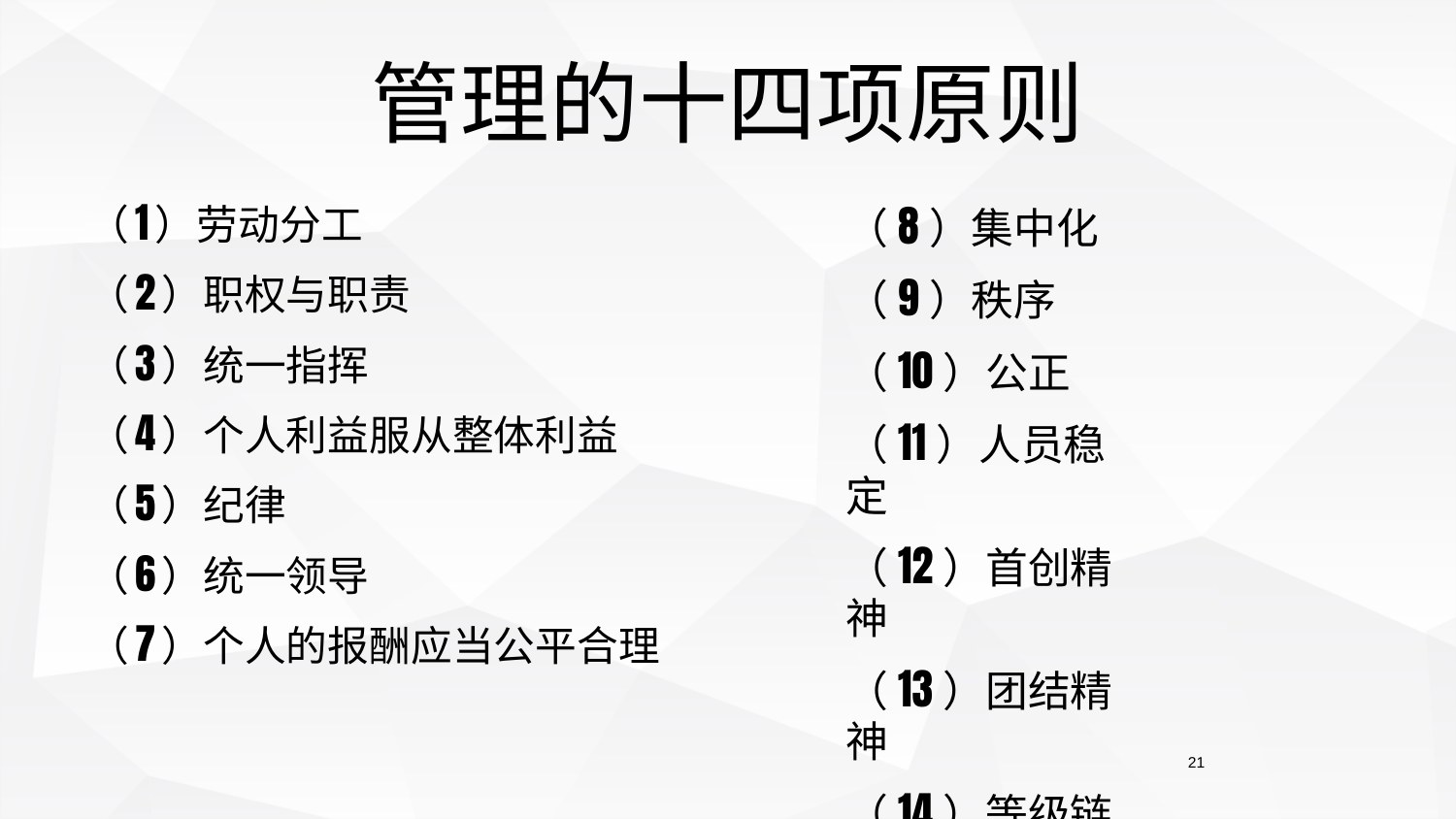

# 管理的十四项原则
（1）劳动分工
（2）职权与职责
（3）统一指挥
（4）个人利益服从整体利益
（5）纪律
（6）统一领导
（7）个人的报酬应当公平合理
（8）集中化
（9）秩序
（10）公正
（11）人员稳定
（12）首创精神
（13）团结精神
（14）等级链
21